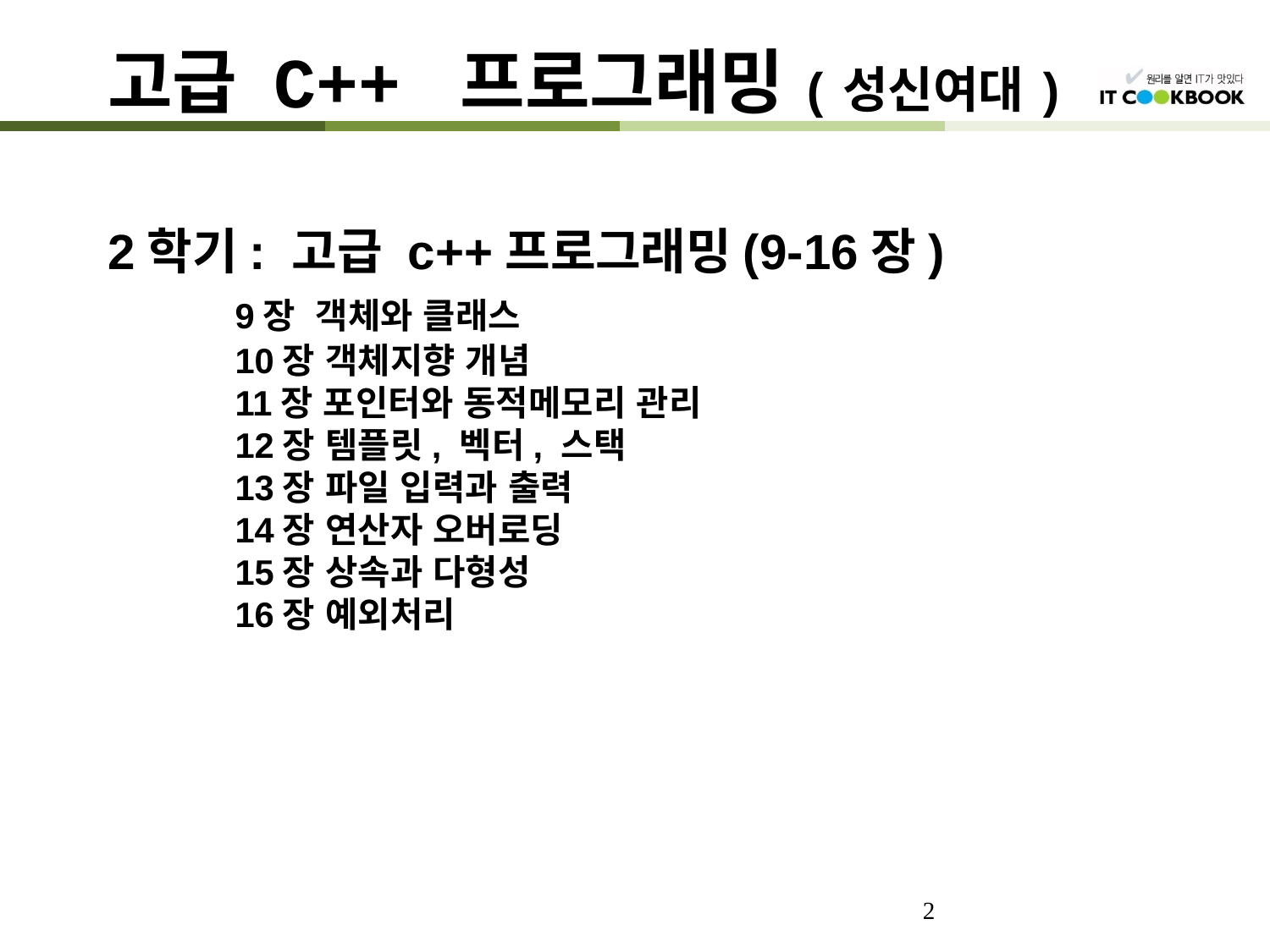

고급 C++ 프로그래밍(성신여대)
# 2학기: 고급 c++프로그래밍(9-16장) 9장  객체와 클래스 10장 객체지향 개념 11장 포인터와 동적메모리 관리 12장 템플릿, 벡터, 스택 13장 파일 입력과 출력 14장 연산자 오버로딩 15장 상속과 다형성 16장 예외처리
2